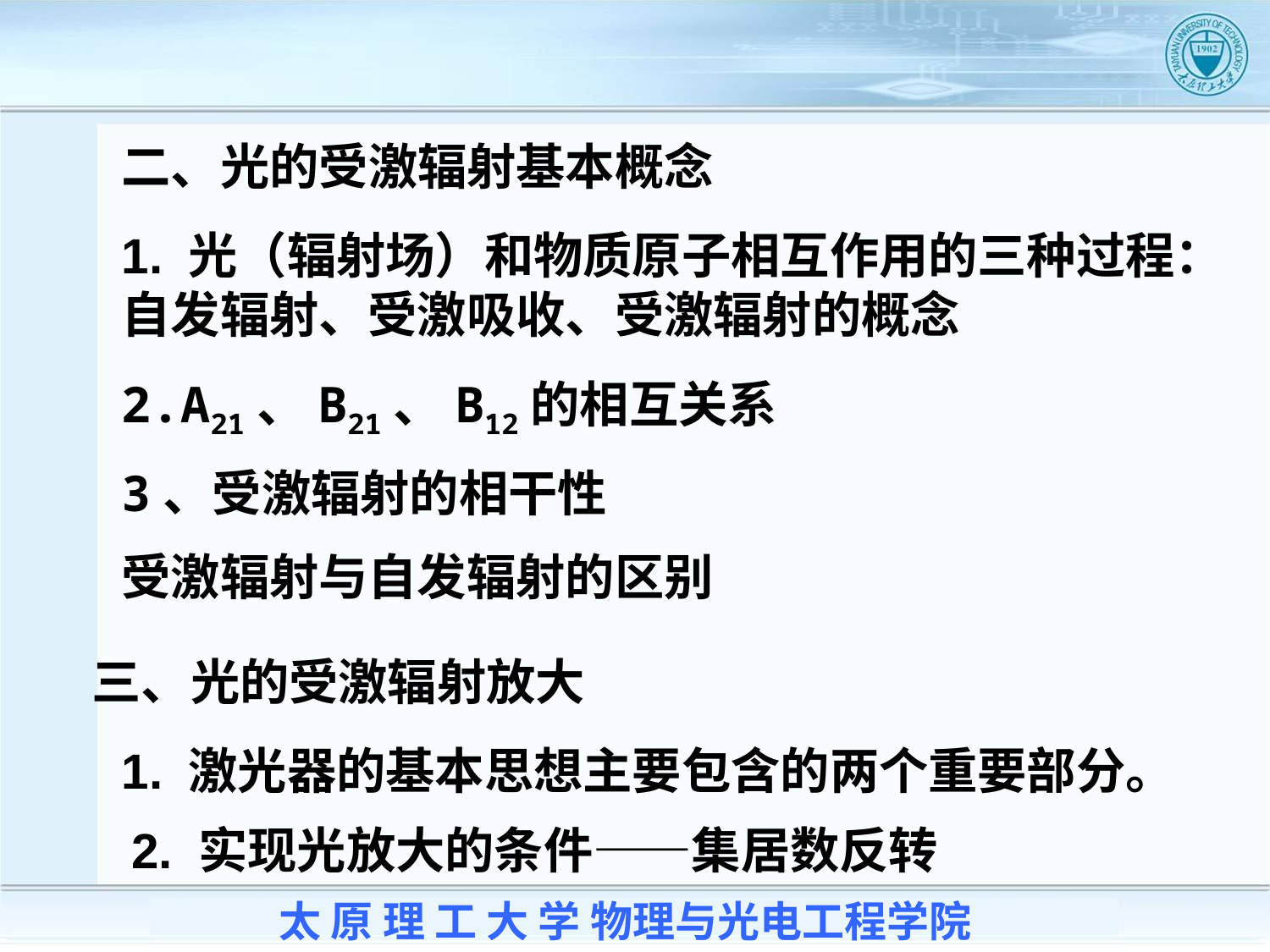

二、光的受激辐射基本概念
1. 光（辐射场）和物质原子相互作用的三种过程：自发辐射、受激吸收、受激辐射的概念
2.A21、B21、B12的相互关系
3、受激辐射的相干性
受激辐射与自发辐射的区别
三、光的受激辐射放大
1. 激光器的基本思想主要包含的两个重要部分。
2. 实现光放大的条件——集居数反转